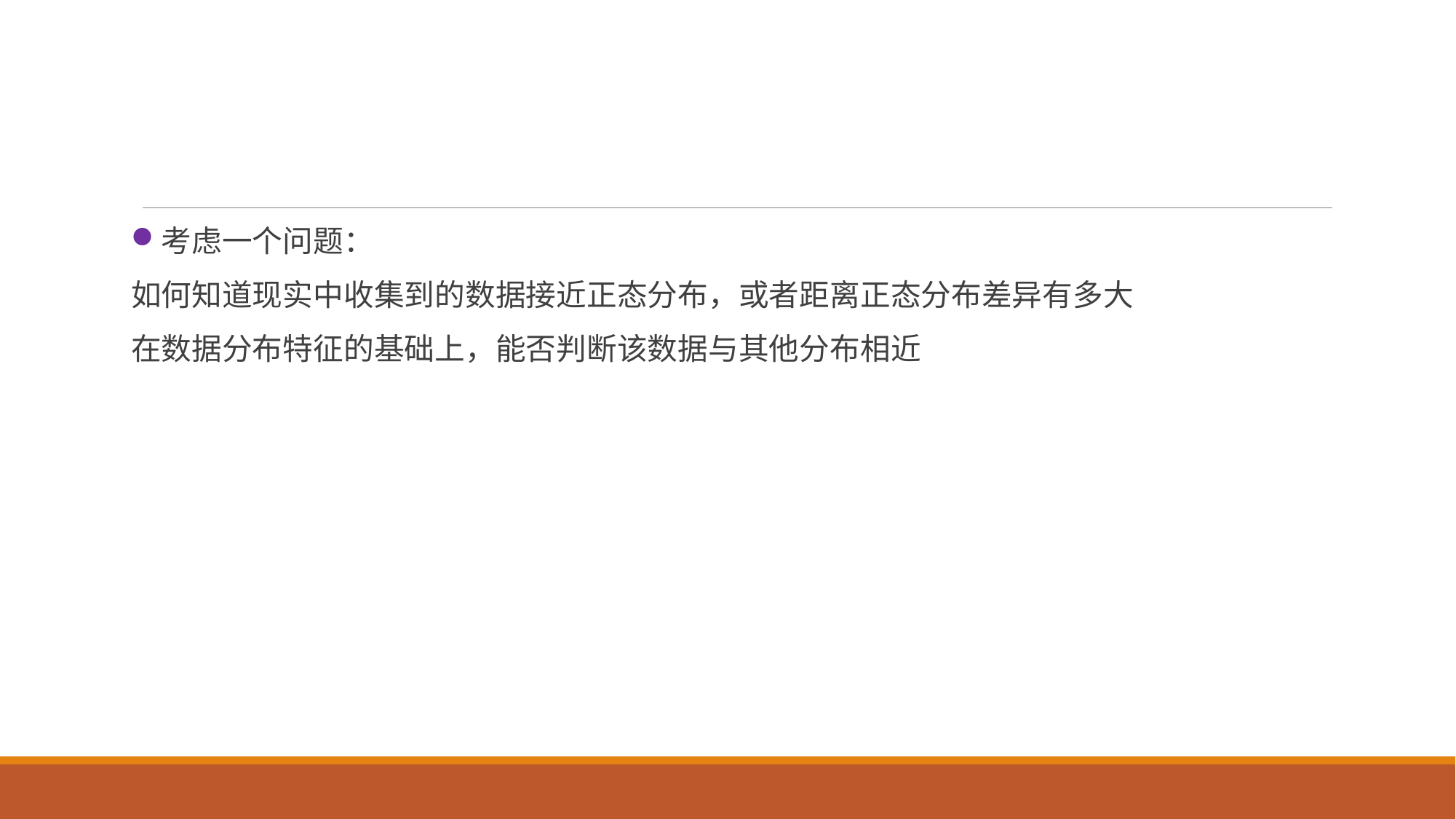

#
考虑一个问题：
如何知道现实中收集到的数据接近正态分布，或者距离正态分布差异有多大
在数据分布特征的基础上，能否判断该数据与其他分布相近